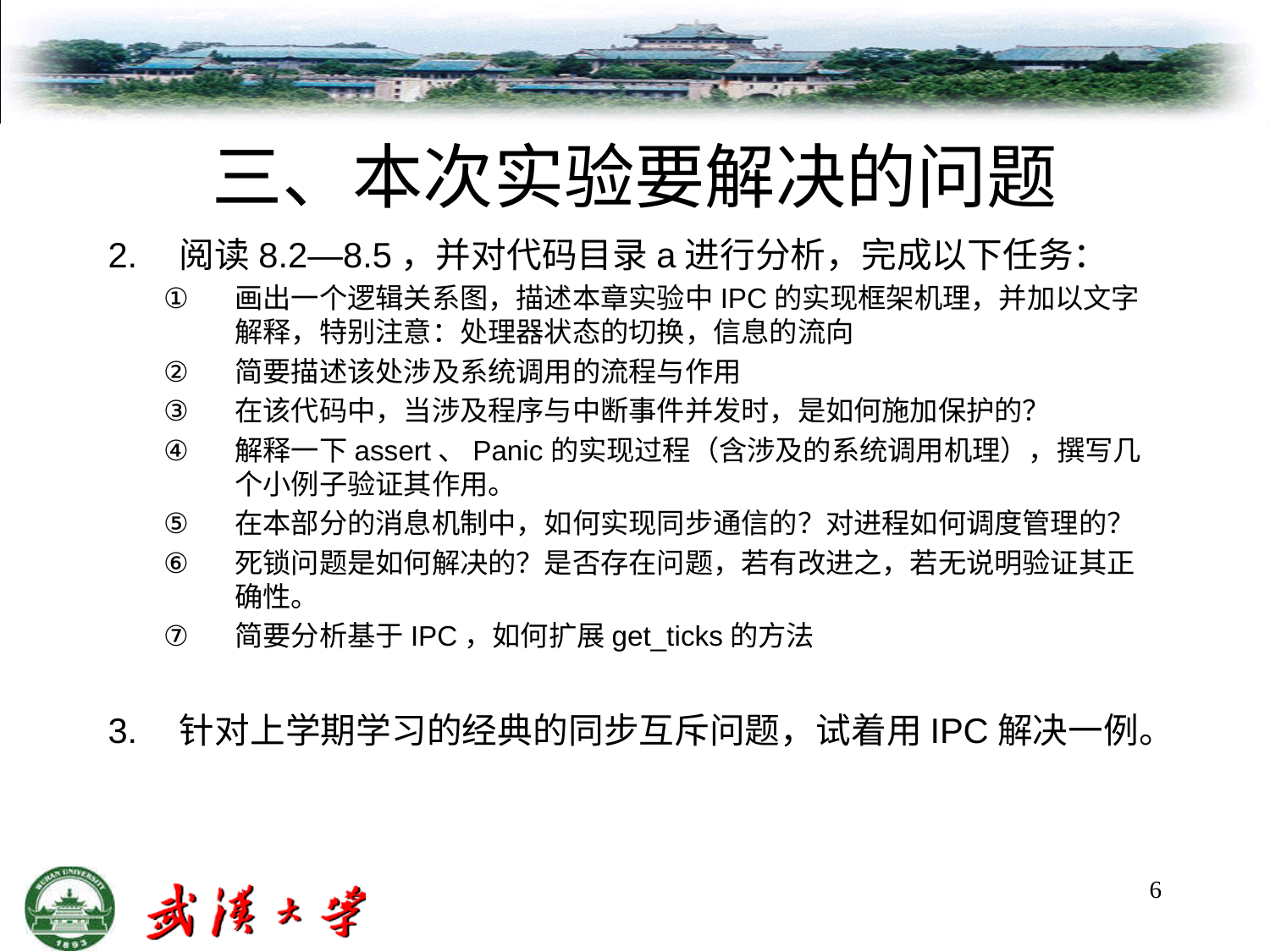

# 三、本次实验要解决的问题
阅读8.2—8.5，并对代码目录a进行分析，完成以下任务：
画出一个逻辑关系图，描述本章实验中IPC的实现框架机理，并加以文字解释，特别注意：处理器状态的切换，信息的流向
简要描述该处涉及系统调用的流程与作用
在该代码中，当涉及程序与中断事件并发时，是如何施加保护的？
解释一下assert、Panic的实现过程（含涉及的系统调用机理），撰写几个小例子验证其作用。
在本部分的消息机制中，如何实现同步通信的？对进程如何调度管理的？
死锁问题是如何解决的？是否存在问题，若有改进之，若无说明验证其正确性。
简要分析基于IPC，如何扩展get_ticks的方法

针对上学期学习的经典的同步互斥问题，试着用IPC解决一例。
6